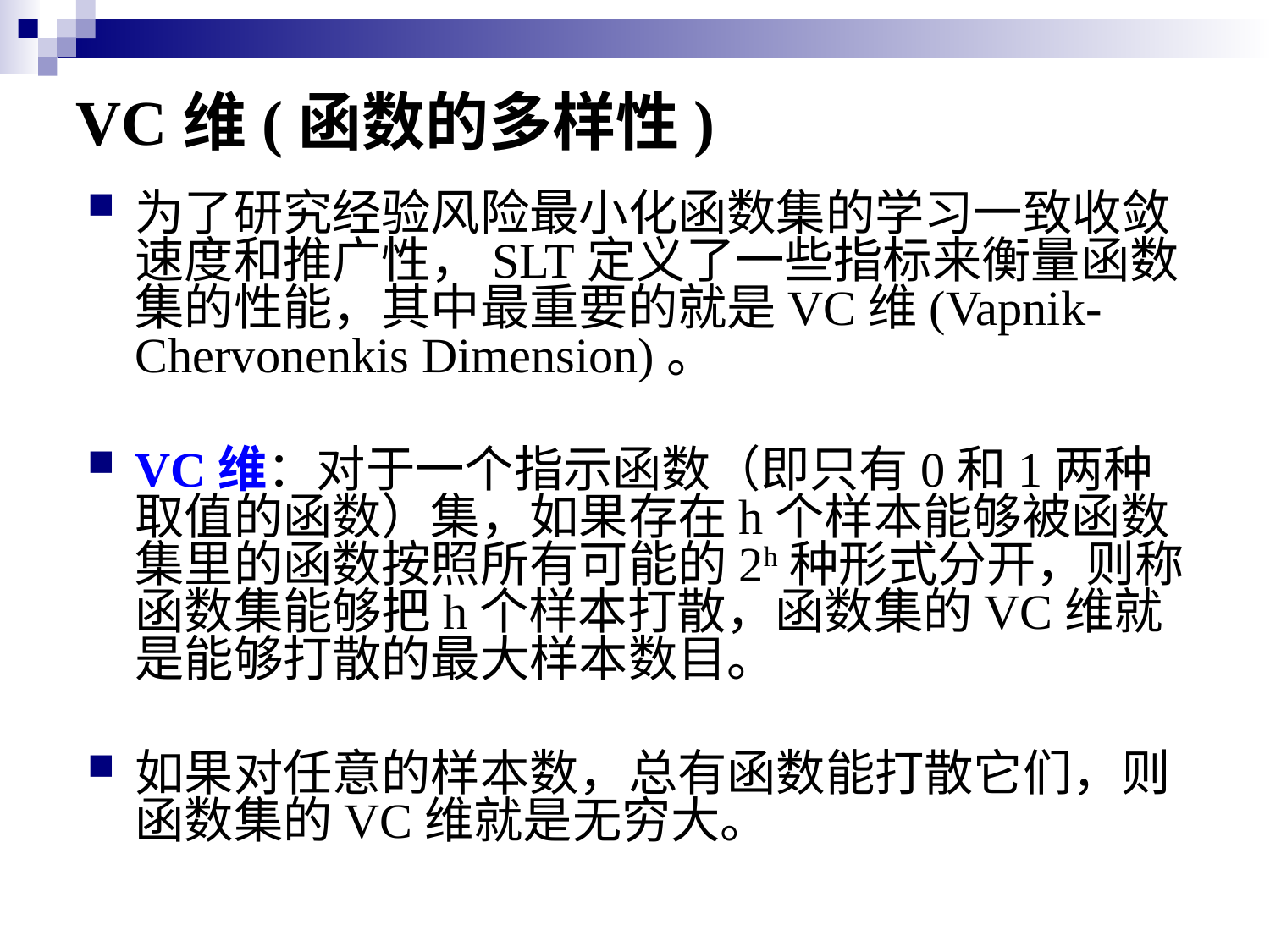

# VC维(函数的多样性)
为了研究经验风险最小化函数集的学习一致收敛速度和推广性，SLT定义了一些指标来衡量函数集的性能，其中最重要的就是VC维(Vapnik-Chervonenkis Dimension)。

VC维：对于一个指示函数（即只有0和1两种取值的函数）集，如果存在h个样本能够被函数集里的函数按照所有可能的2h种形式分开，则称函数集能够把h个样本打散，函数集的VC维就是能够打散的最大样本数目。

如果对任意的样本数，总有函数能打散它们，则函数集的VC维就是无穷大。